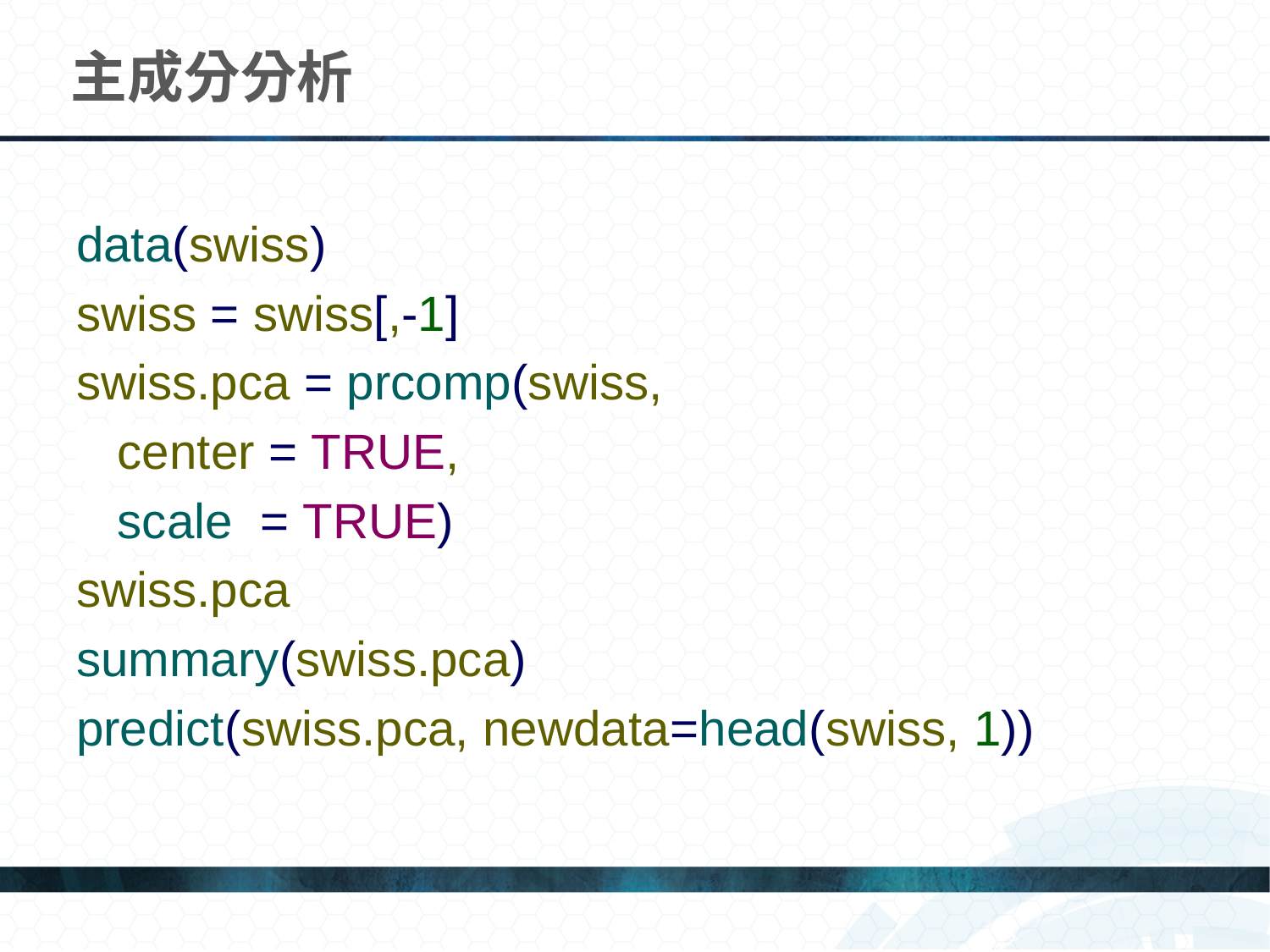

# 主成分分析
data(swiss)
swiss = swiss[,-1]
swiss.pca = prcomp(swiss,
   center = TRUE,
   scale  = TRUE)
swiss.pca
summary(swiss.pca)
predict(swiss.pca, newdata=head(swiss, 1))